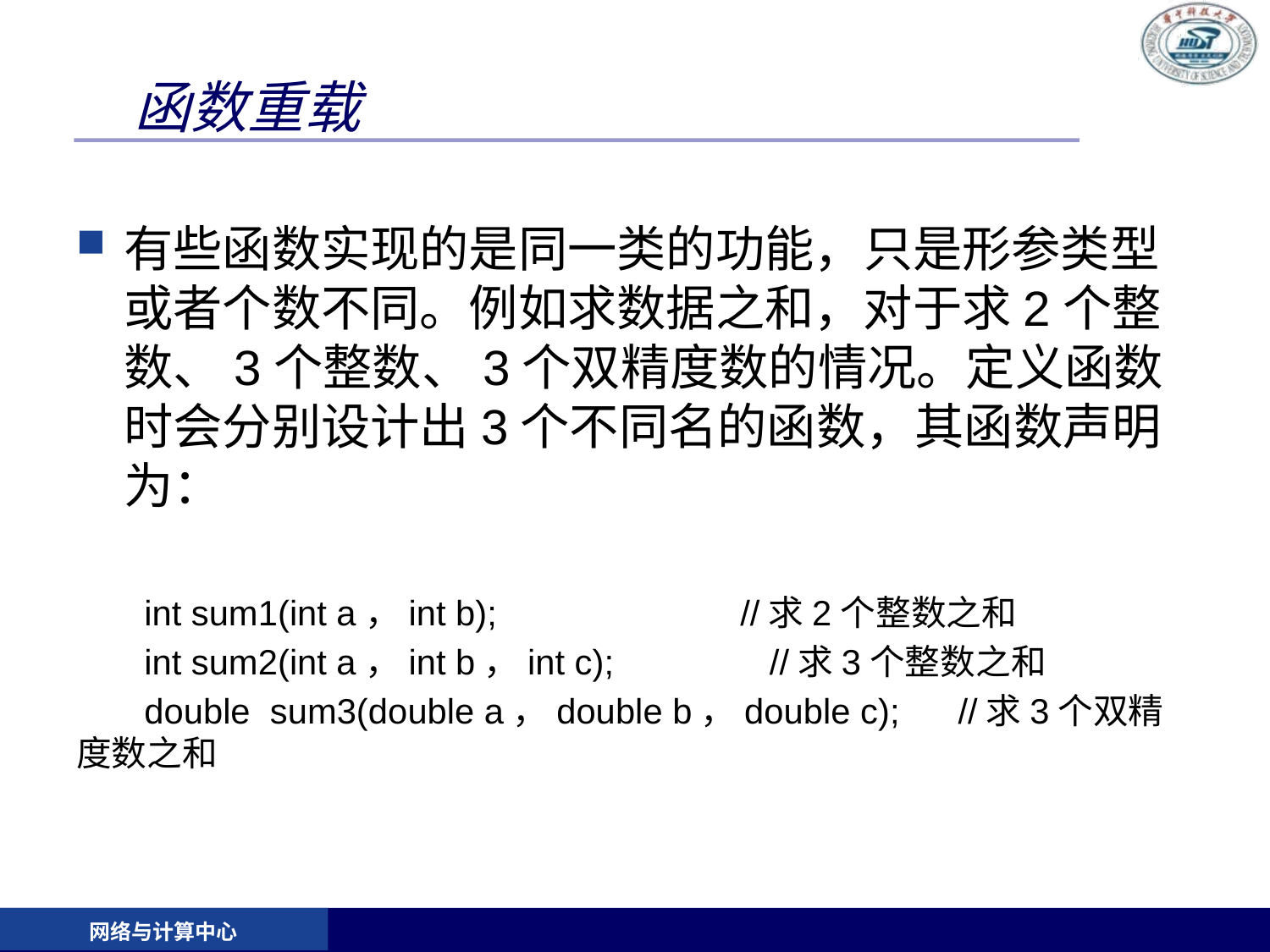

# 函数重载
有些函数实现的是同一类的功能，只是形参类型或者个数不同。例如求数据之和，对于求2个整数、3个整数、3个双精度数的情况。定义函数时会分别设计出3个不同名的函数，其函数声明为：

       int sum1(int a，int b);                         //求2个整数之和
       int sum2(int a，int b，int c);                //求3个整数之和
       double  sum3(double a，double b，double c);      //求3个双精度数之和

网络与计算中心